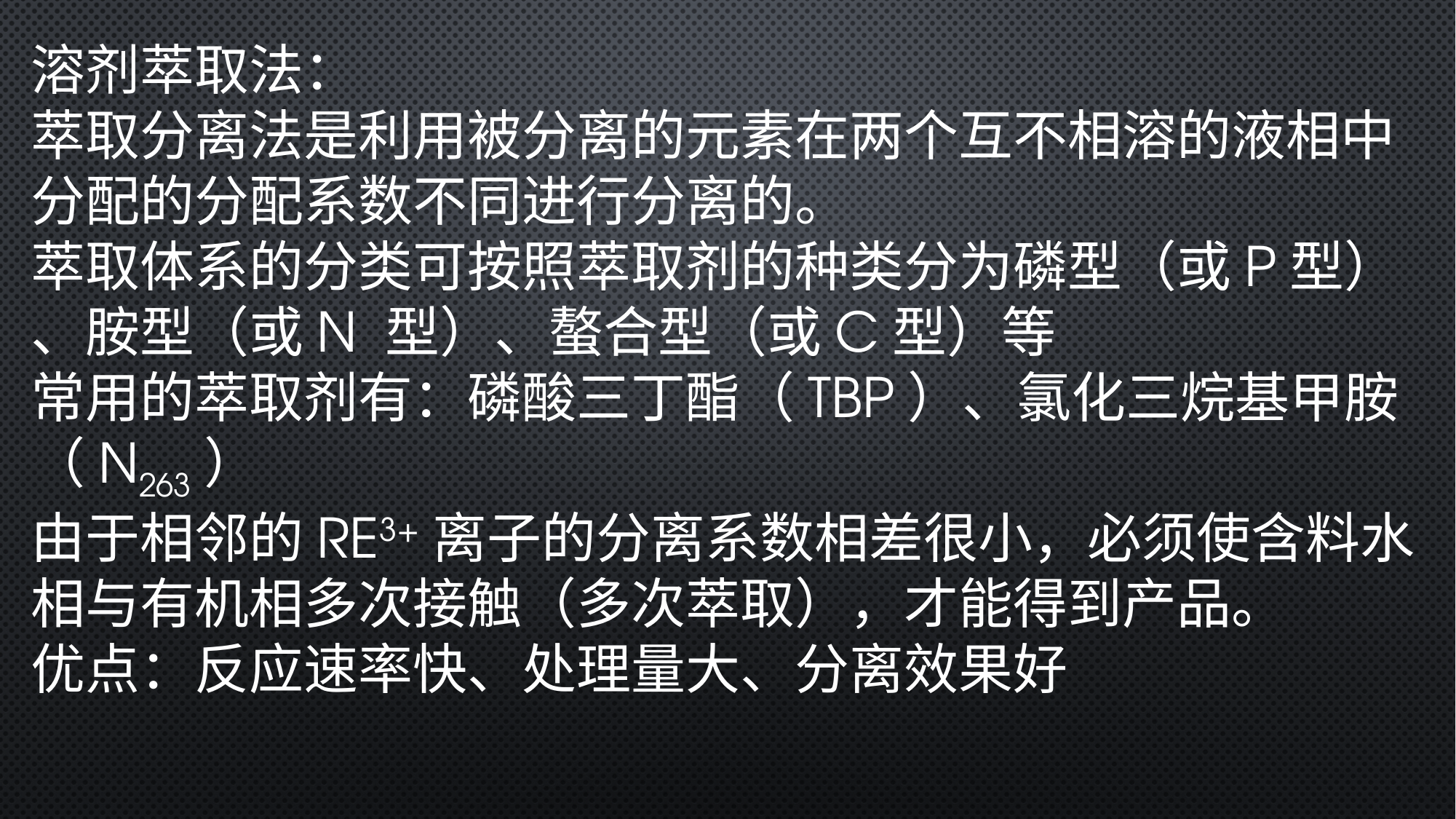

# 溶剂萃取法： 萃取分离法是利用被分离的元素在两个互不相溶的液相中分配的分配系数不同进行分离的。 萃取体系的分类可按照萃取剂的种类分为磷型（或P型） 、胺型（或N 型）、螯合型（或C型）等 常用的萃取剂有：磷酸三丁酯（TBP）、氯化三烷基甲胺（N263） 由于相邻的RE3+离子的分离系数相差很小，必须使含料水相与有机相多次接触（多次萃取），才能得到产品。 优点：反应速率快、处理量大、分离效果好